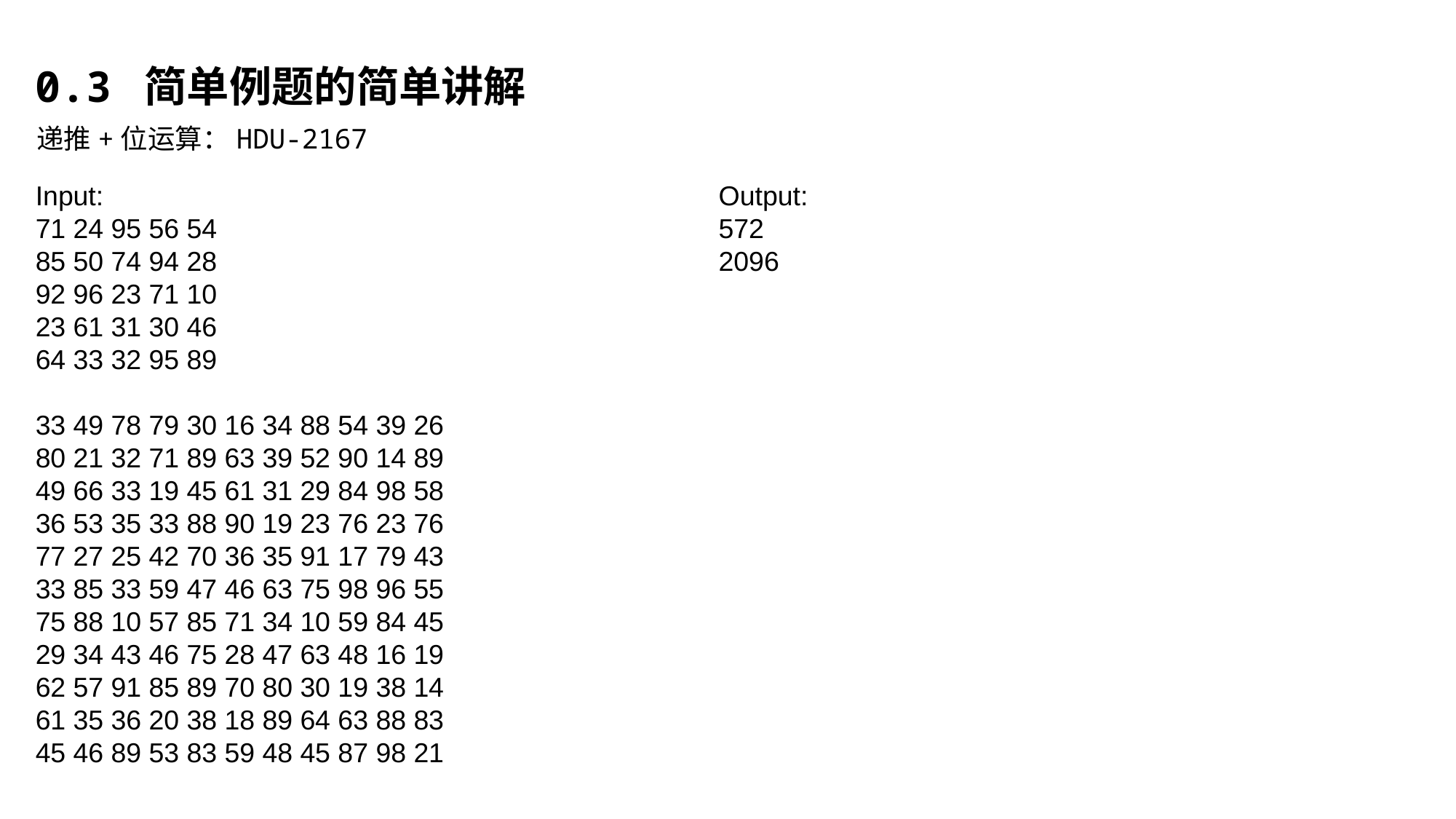

0.3	简单例题的简单讲解
递推+位运算：HDU-2167
Input:
71 24 95 56 54
85 50 74 94 28
92 96 23 71 10
23 61 31 30 46
64 33 32 95 89

33 49 78 79 30 16 34 88 54 39 26
80 21 32 71 89 63 39 52 90 14 89
49 66 33 19 45 61 31 29 84 98 58
36 53 35 33 88 90 19 23 76 23 76
77 27 25 42 70 36 35 91 17 79 43
33 85 33 59 47 46 63 75 98 96 55
75 88 10 57 85 71 34 10 59 84 45
29 34 43 46 75 28 47 63 48 16 19
62 57 91 85 89 70 80 30 19 38 14
61 35 36 20 38 18 89 64 63 88 83
45 46 89 53 83 59 48 45 87 98 21
Output:
572
2096